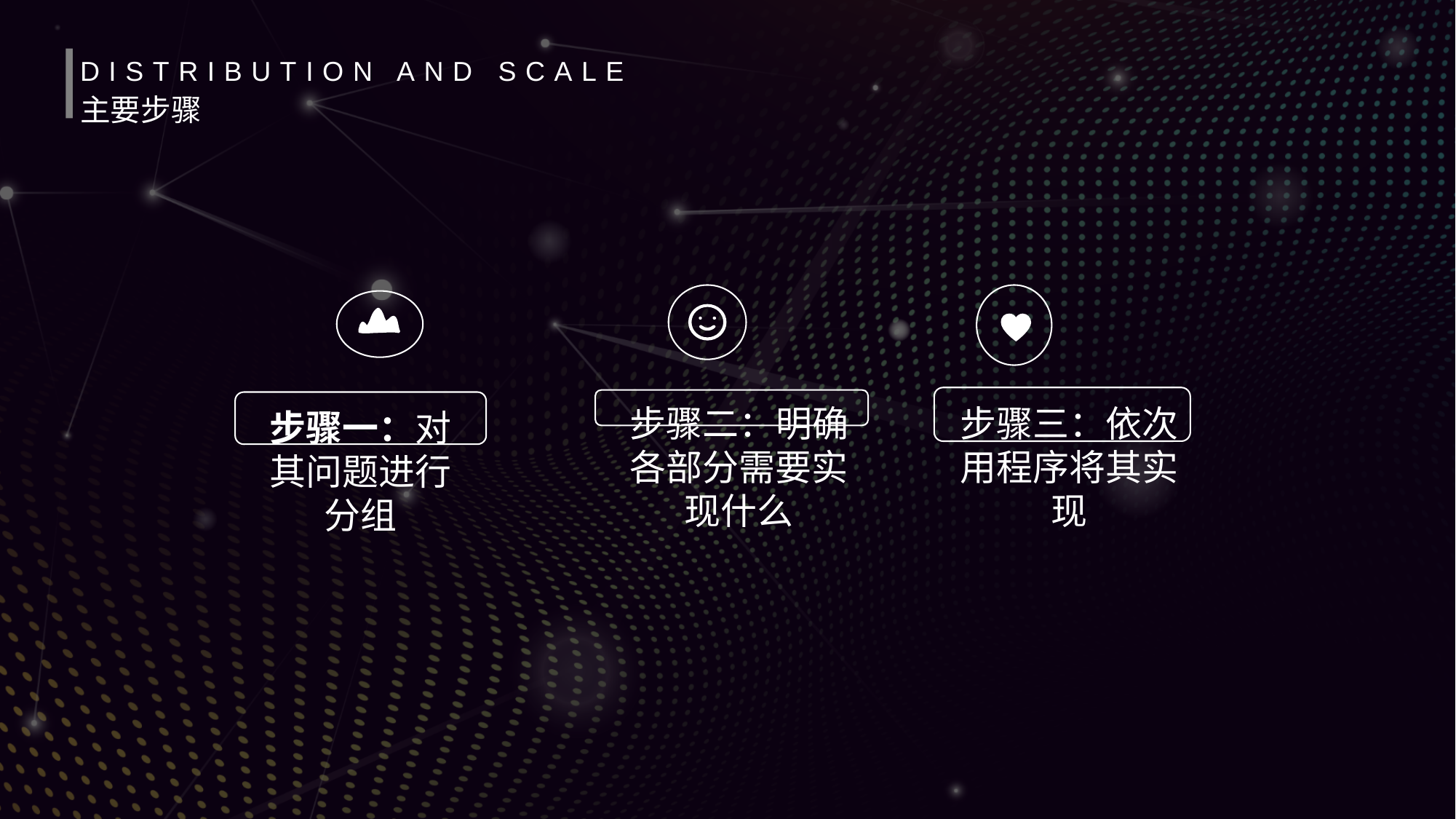

DISTRIBUTION AND SCALE
主要步骤

步骤三：依次用程序将其实现

步骤二：明确各部分需要实现什么

步骤一：对其问题进行分组